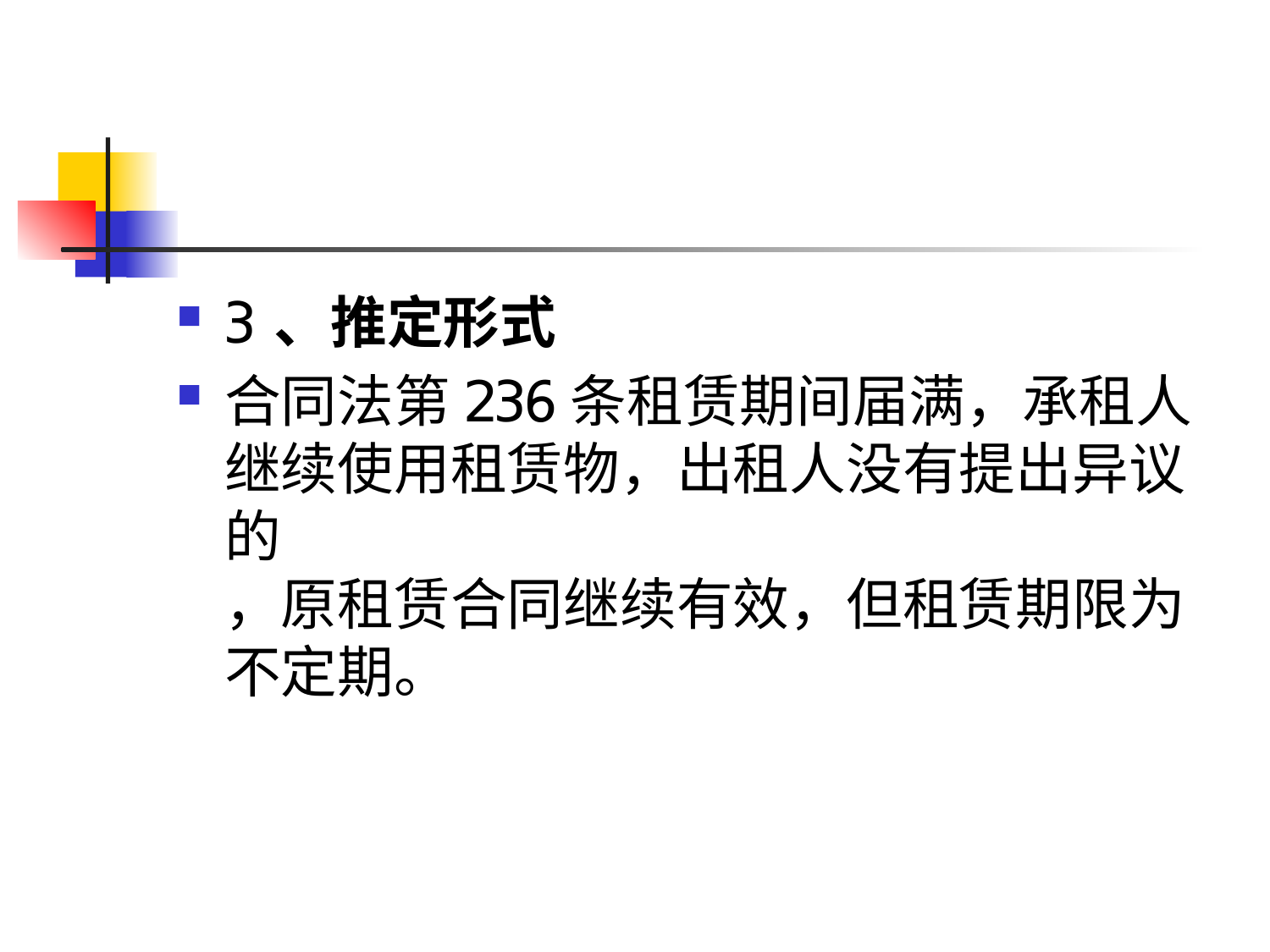

#
3、推定形式
合同法第236条租赁期间届满，承租人继续使用租赁物，出租人没有提出异议的
，原租赁合同继续有效，但租赁期限为不定期。